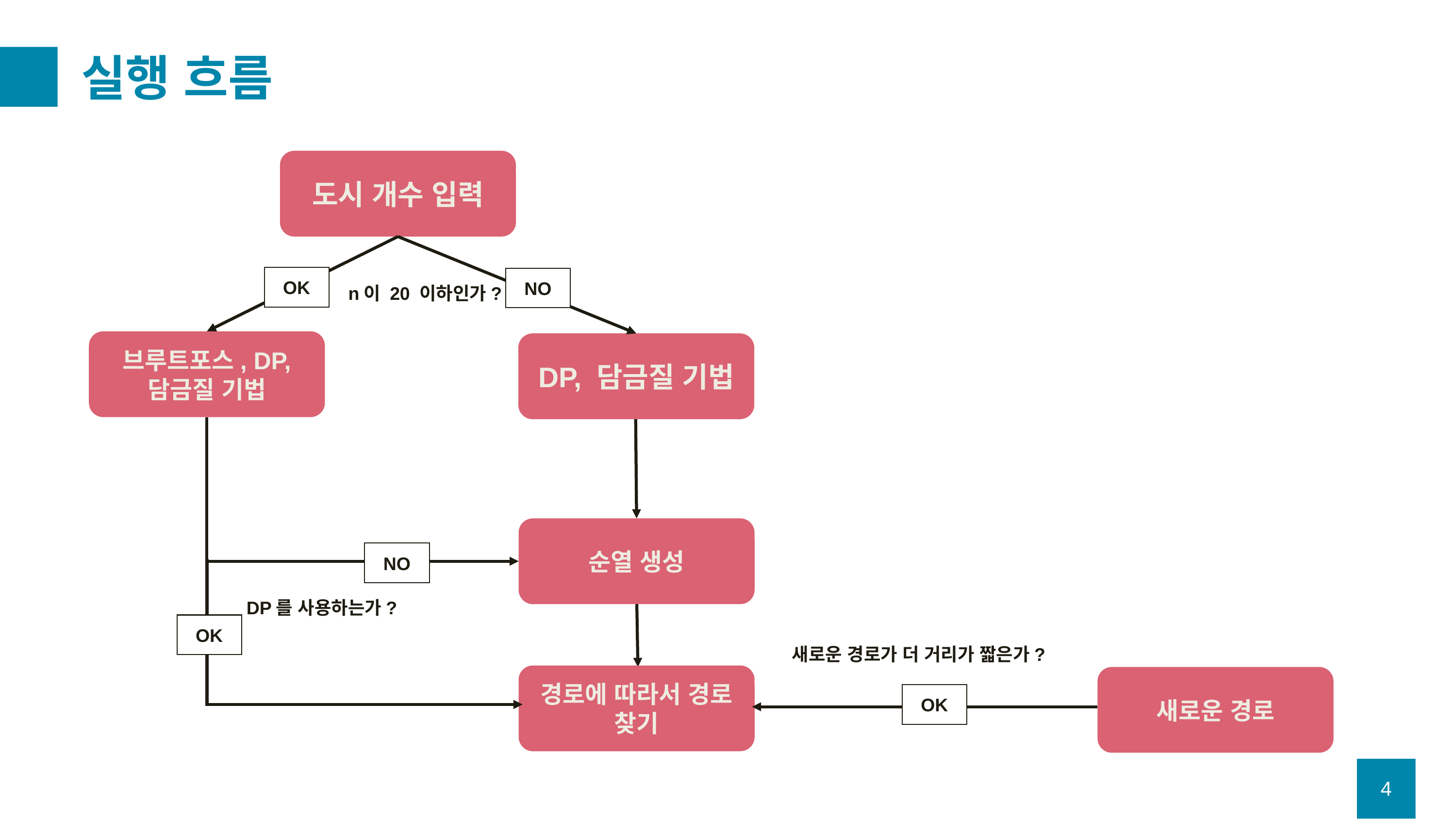

# 실행 흐름
도시 개수 입력
OK
NO
n이 20 이하인가?
브루트포스, DP, 담금질 기법
DP, 담금질 기법
순열 생성
NO
DP를 사용하는가?
OK
새로운 경로가 더 거리가 짧은가?
경로에 따라서 경로 찾기
새로운 경로
OK
4